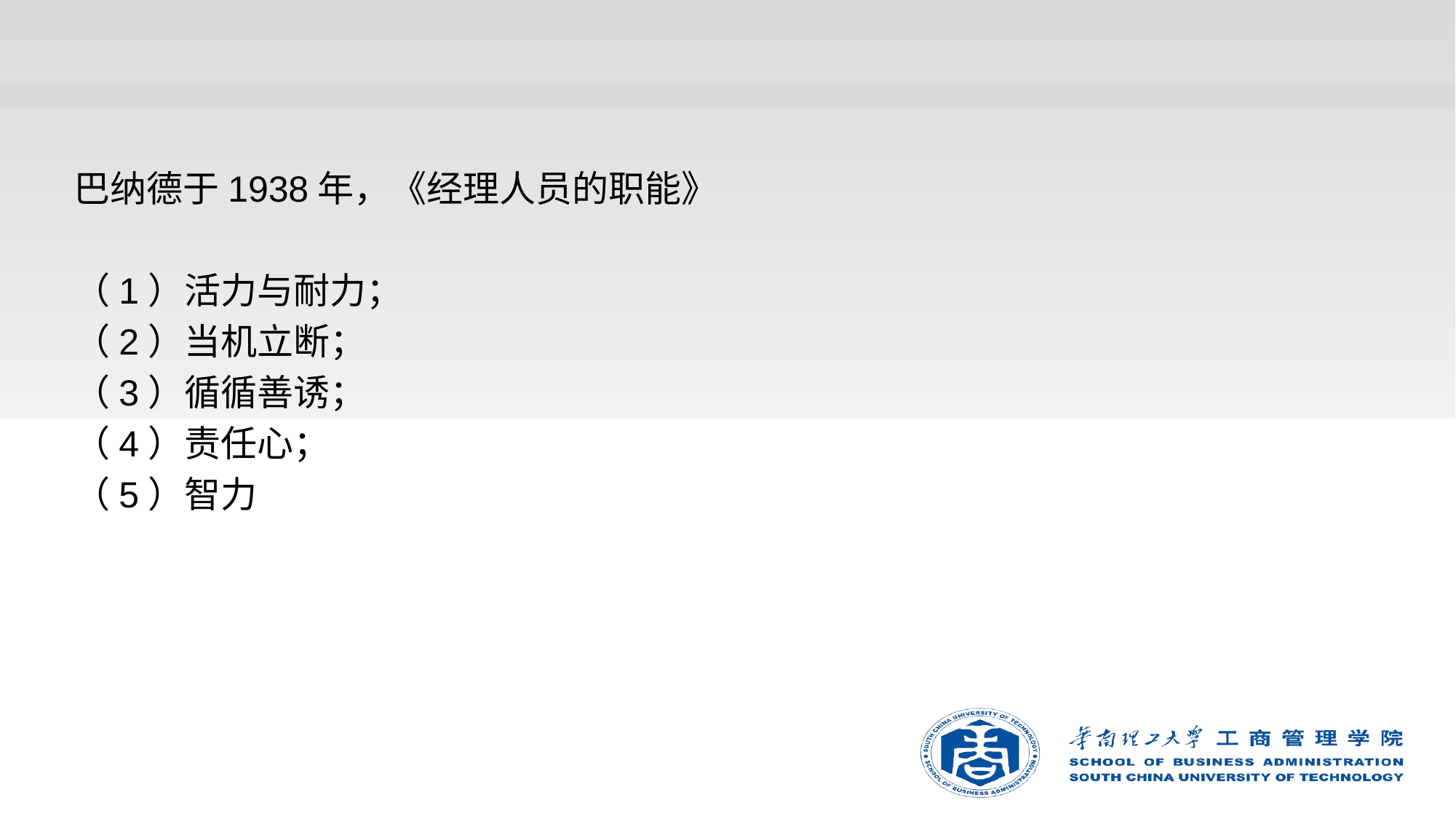

#
巴纳德于1938年，《经理人员的职能》

（1）活力与耐力；
（2）当机立断；
（3）循循善诱；
（4）责任心；
（5）智力